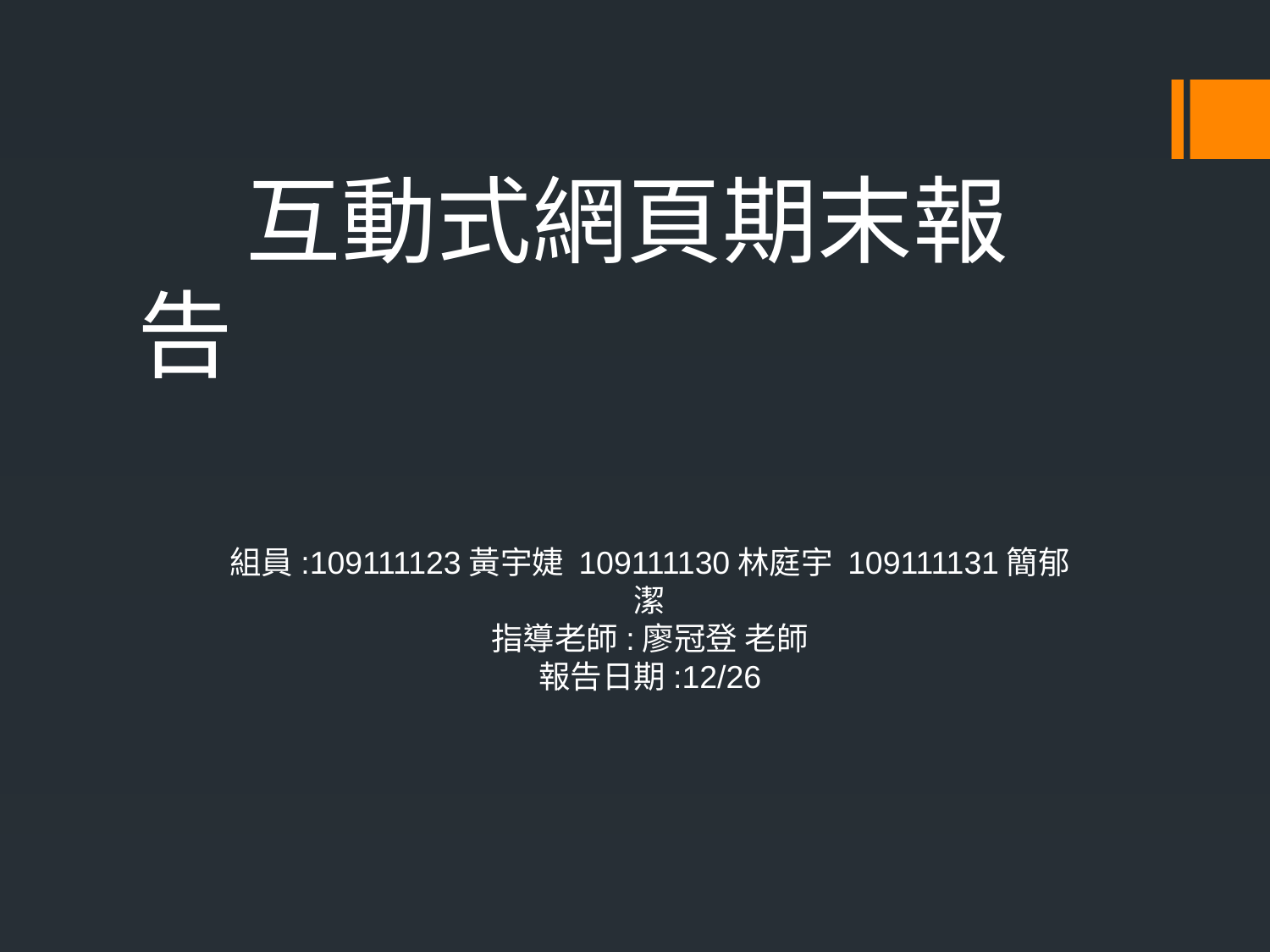

# 互動式網頁期末報告
組員:109111123黃宇婕 109111130林庭宇 109111131簡郁潔
指導老師:廖冠登 老師
報告日期:12/26